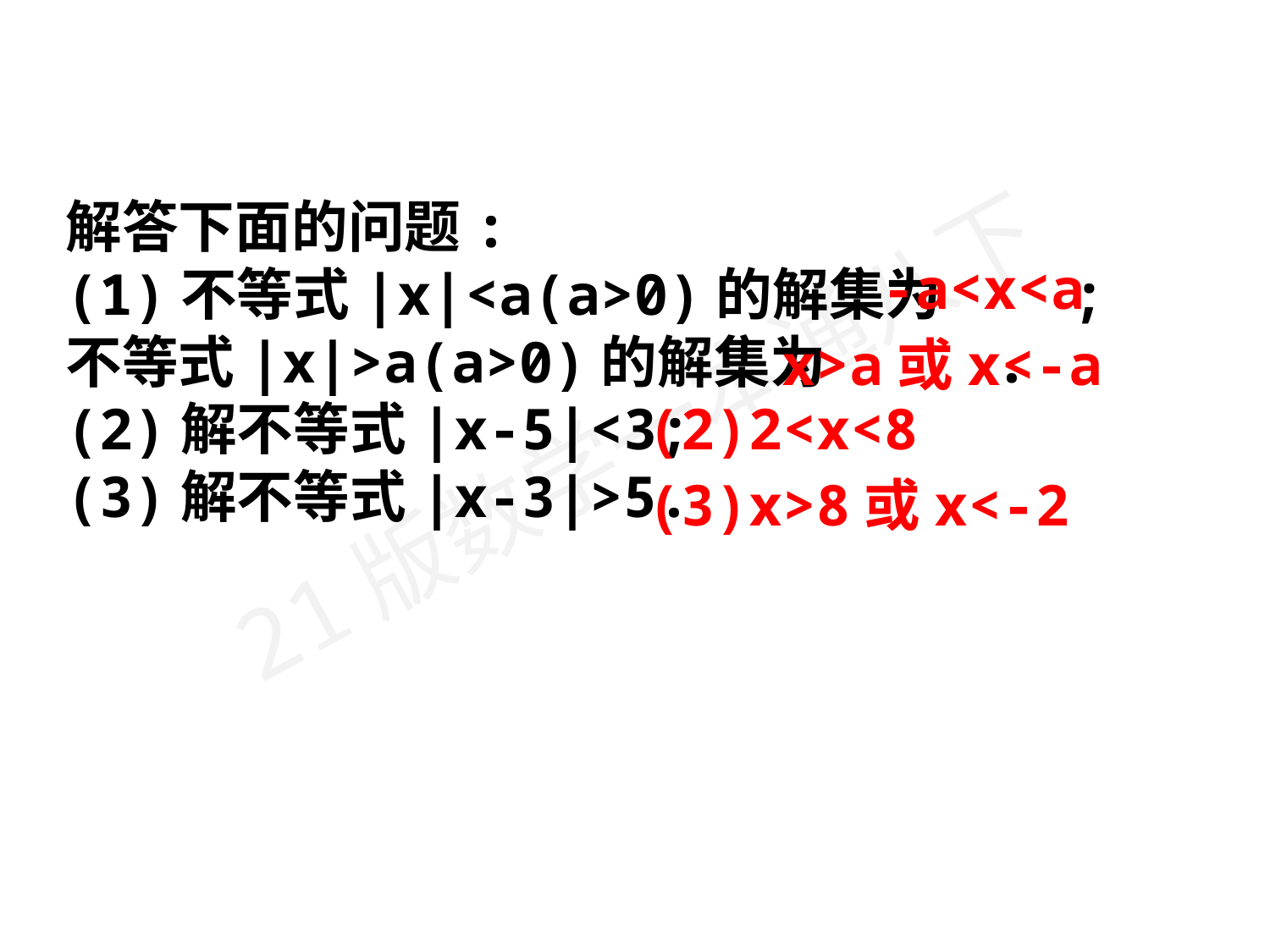

解答下面的问题:
(1)不等式|x|<a(a>0)的解集为         ;
不等式|x|>a(a>0)的解集为            .
(2)解不等式|x-5|<3;
(3)解不等式|x-3|>5.
 -a<x<a
 x>a或x<-a
(2)2<x<8
(3)x>8或x<-2